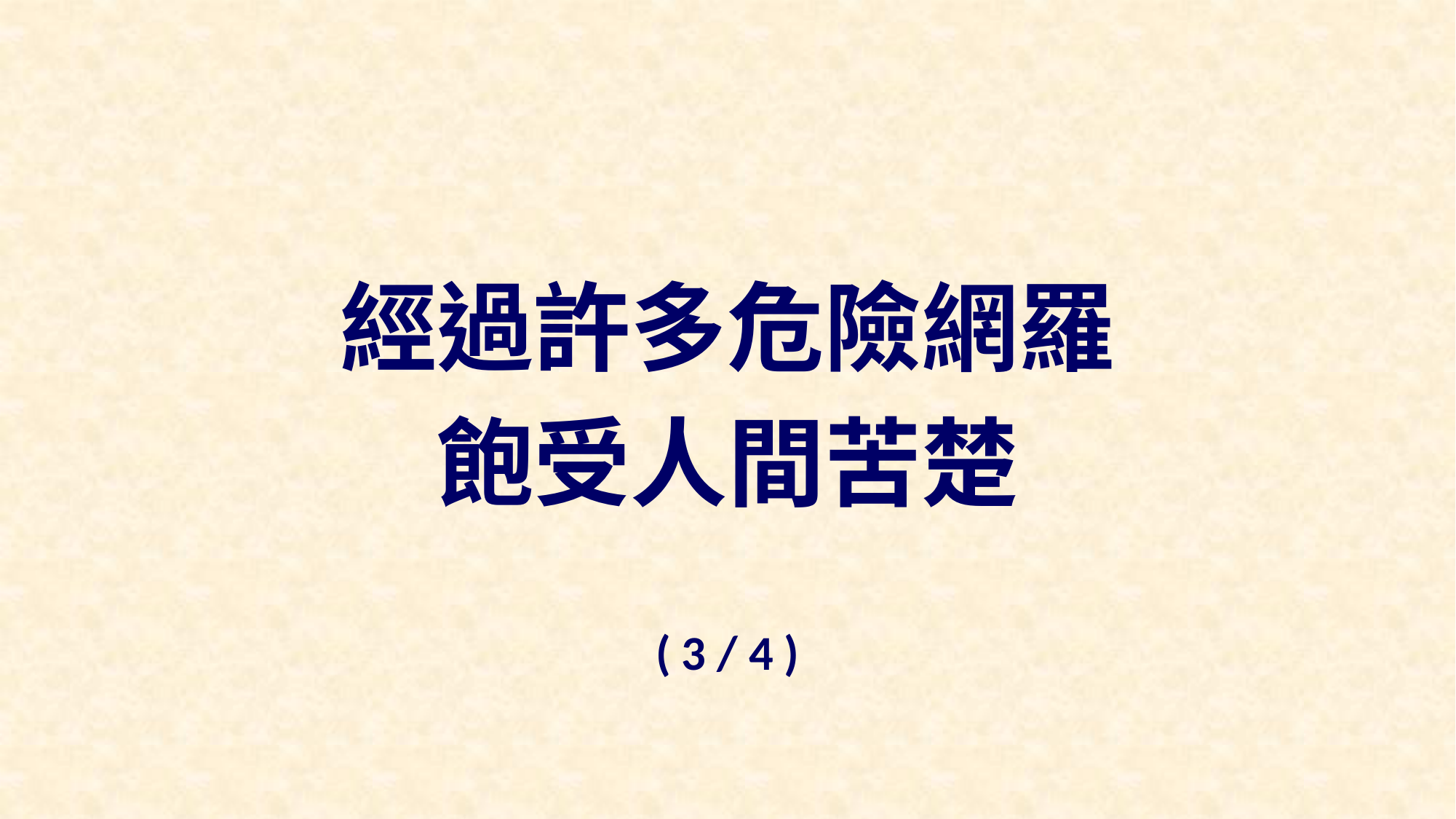

經過許多危險網羅
飽受人間苦楚
( 3 / 4 )